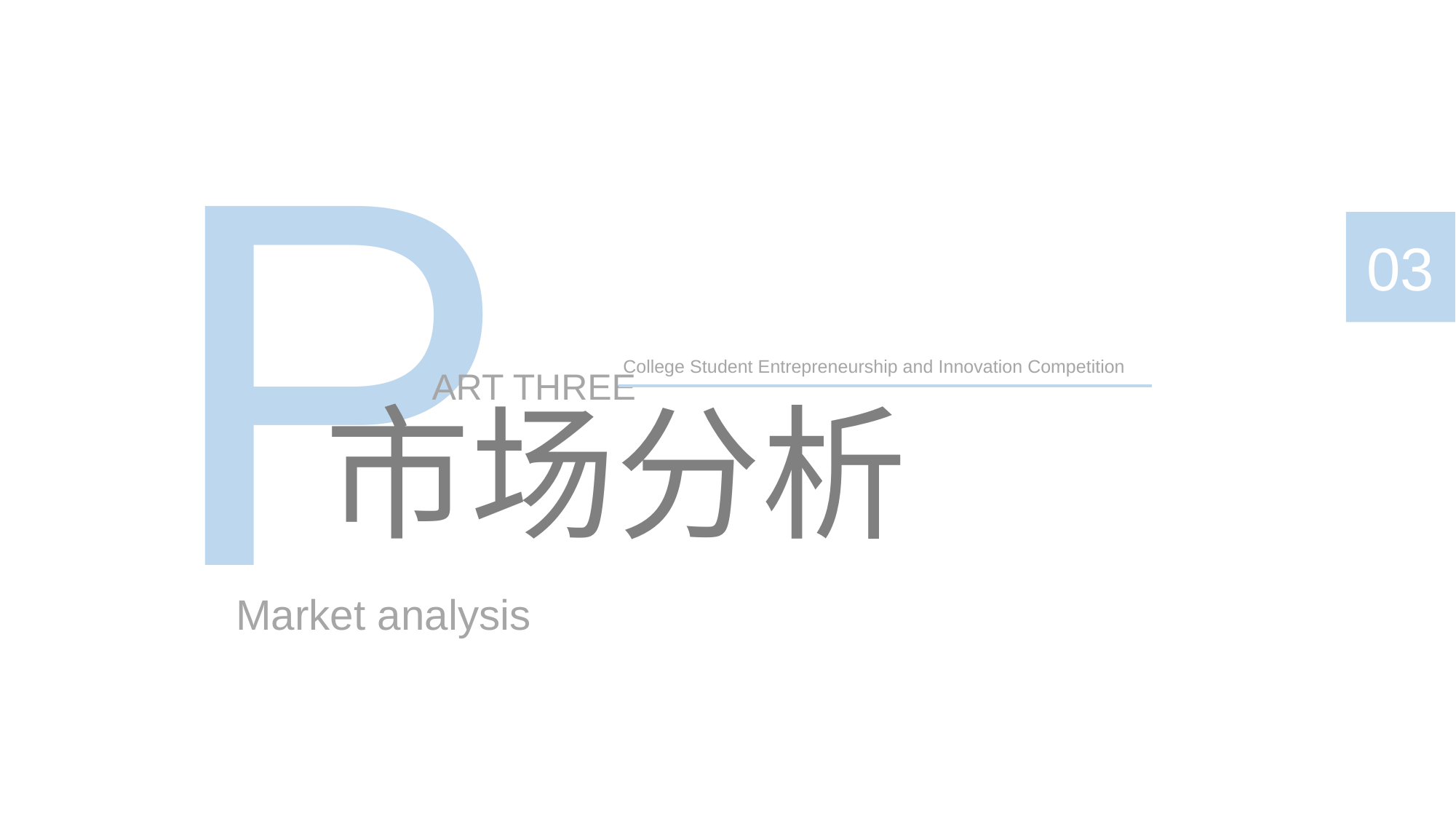

P
03
College Student Entrepreneurship and Innovation Competition
ART THREE
市场分析
Market analysis